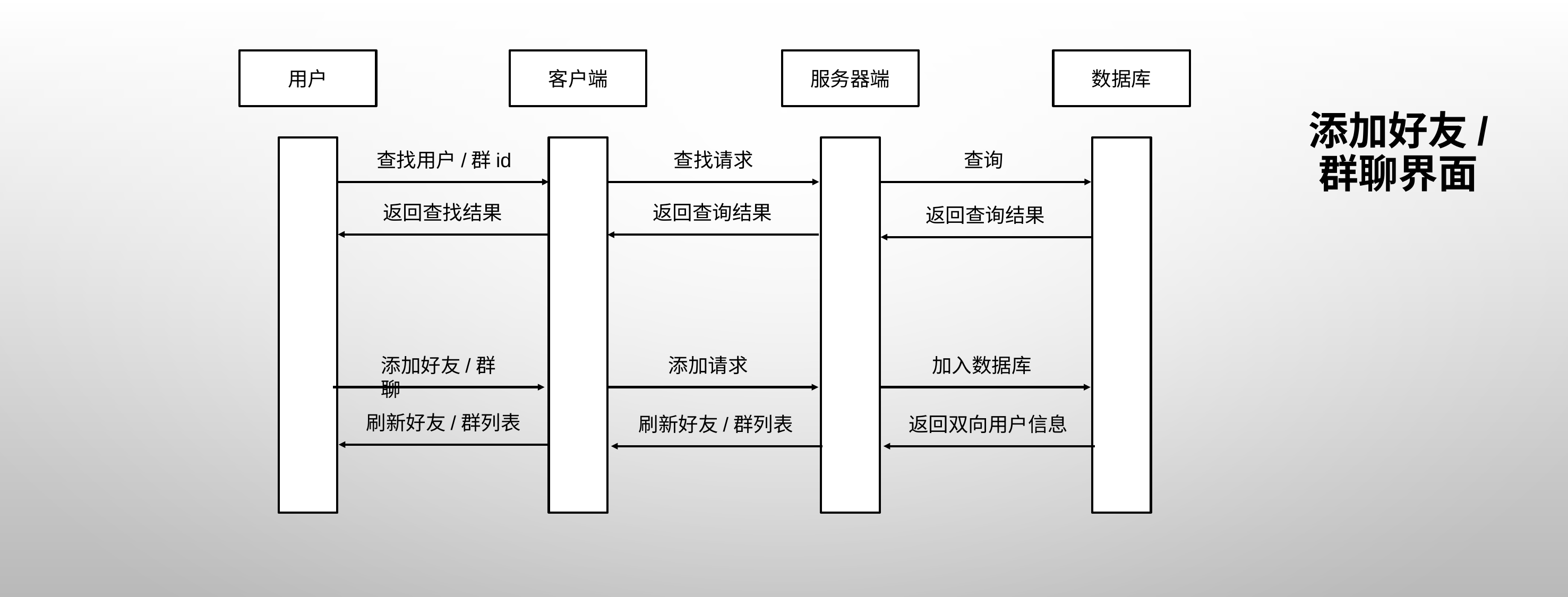

用户
客户端
服务器端
数据库
# 添加好友/ 群聊界面

查找用户/群id
查找请求
查询
返回查找结果
返回查询结果
返回查询结果
添加好友/群聊
添加请求
加入数据库
刷新好友/群列表
刷新好友/群列表
返回双向用户信息